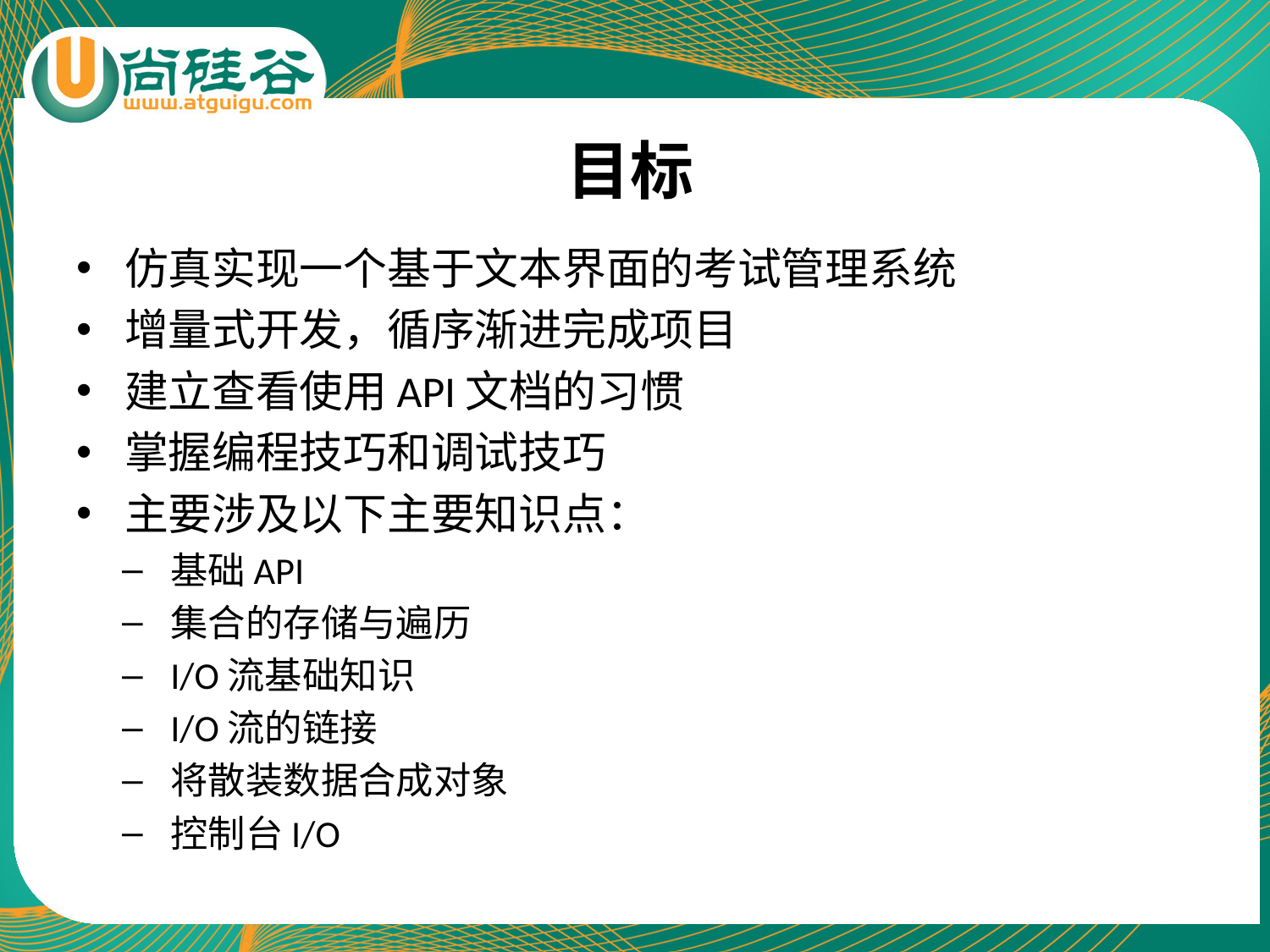

# 目标
仿真实现一个基于文本界面的考试管理系统
增量式开发，循序渐进完成项目
建立查看使用API文档的习惯
掌握编程技巧和调试技巧
主要涉及以下主要知识点：
基础API
集合的存储与遍历
I/O流基础知识
I/O流的链接
将散装数据合成对象
控制台I/O